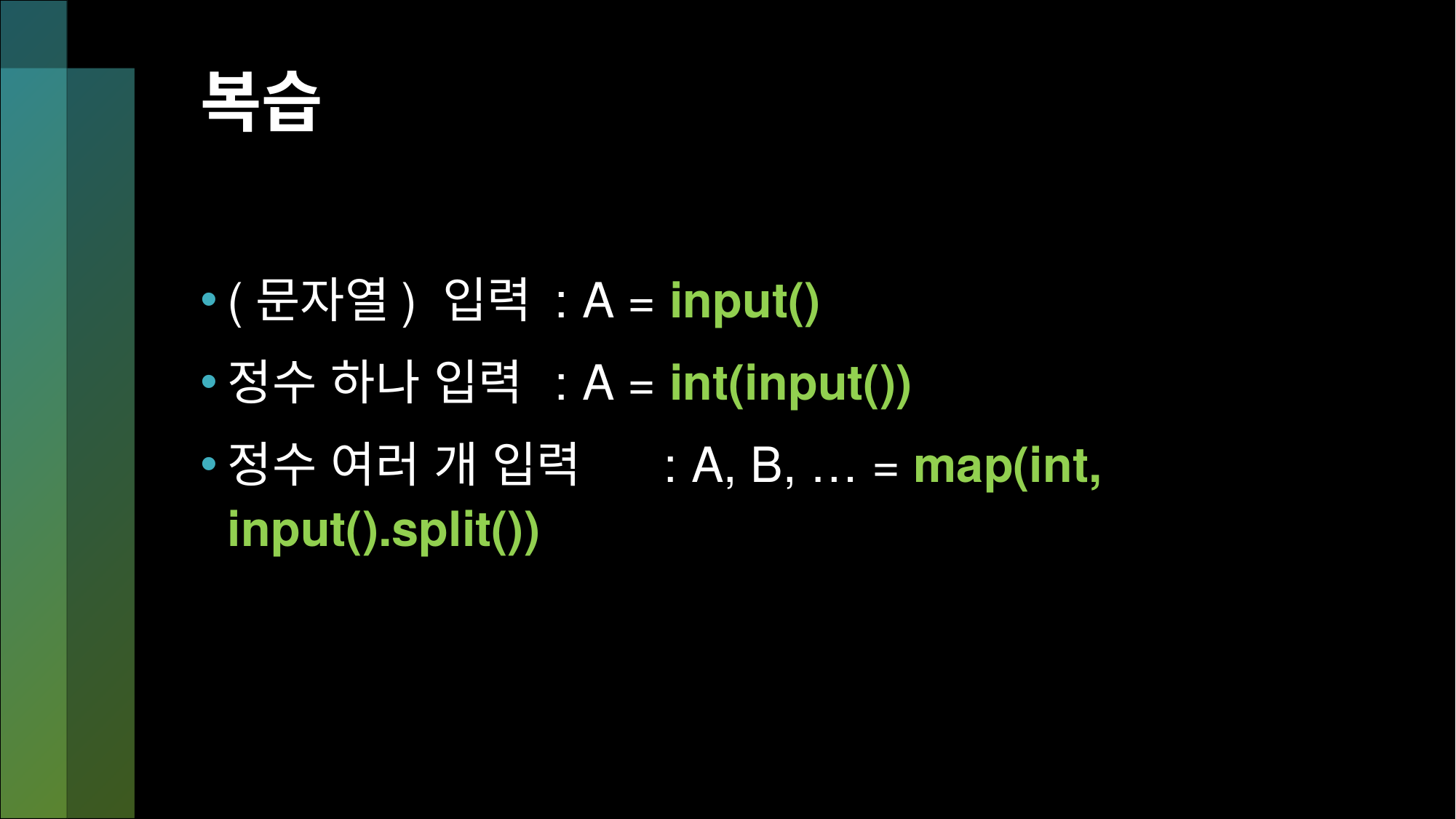

# 복습
(문자열) 입력 	: A = input()
정수 하나 입력	: A = int(input())
정수 여러 개 입력	: A, B, … = map(int, input().split())